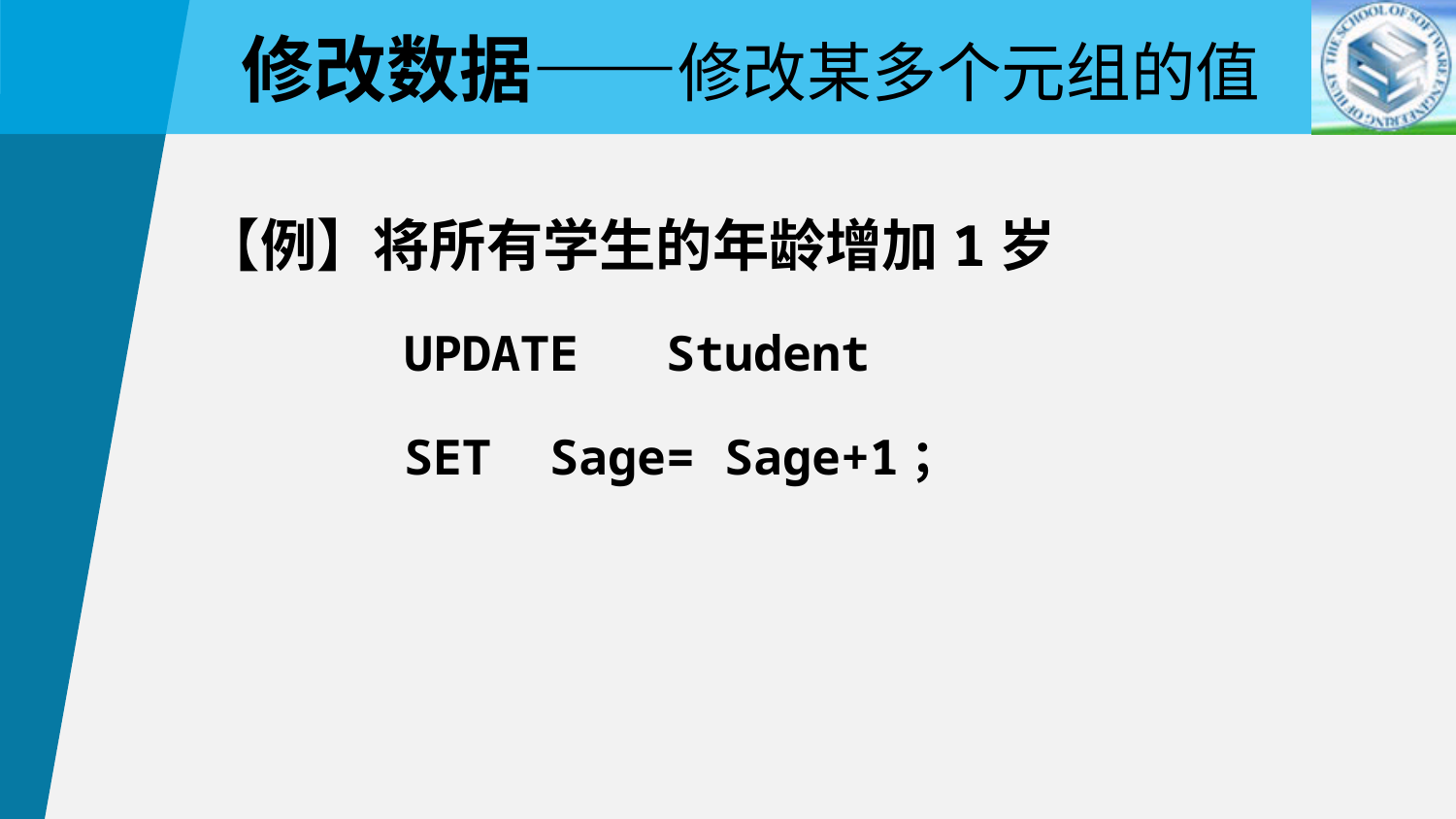

修改数据——修改某多个元组的值
【例】将所有学生的年龄增加1岁
		UPDATE   Student
		SET  Sage= Sage+1；